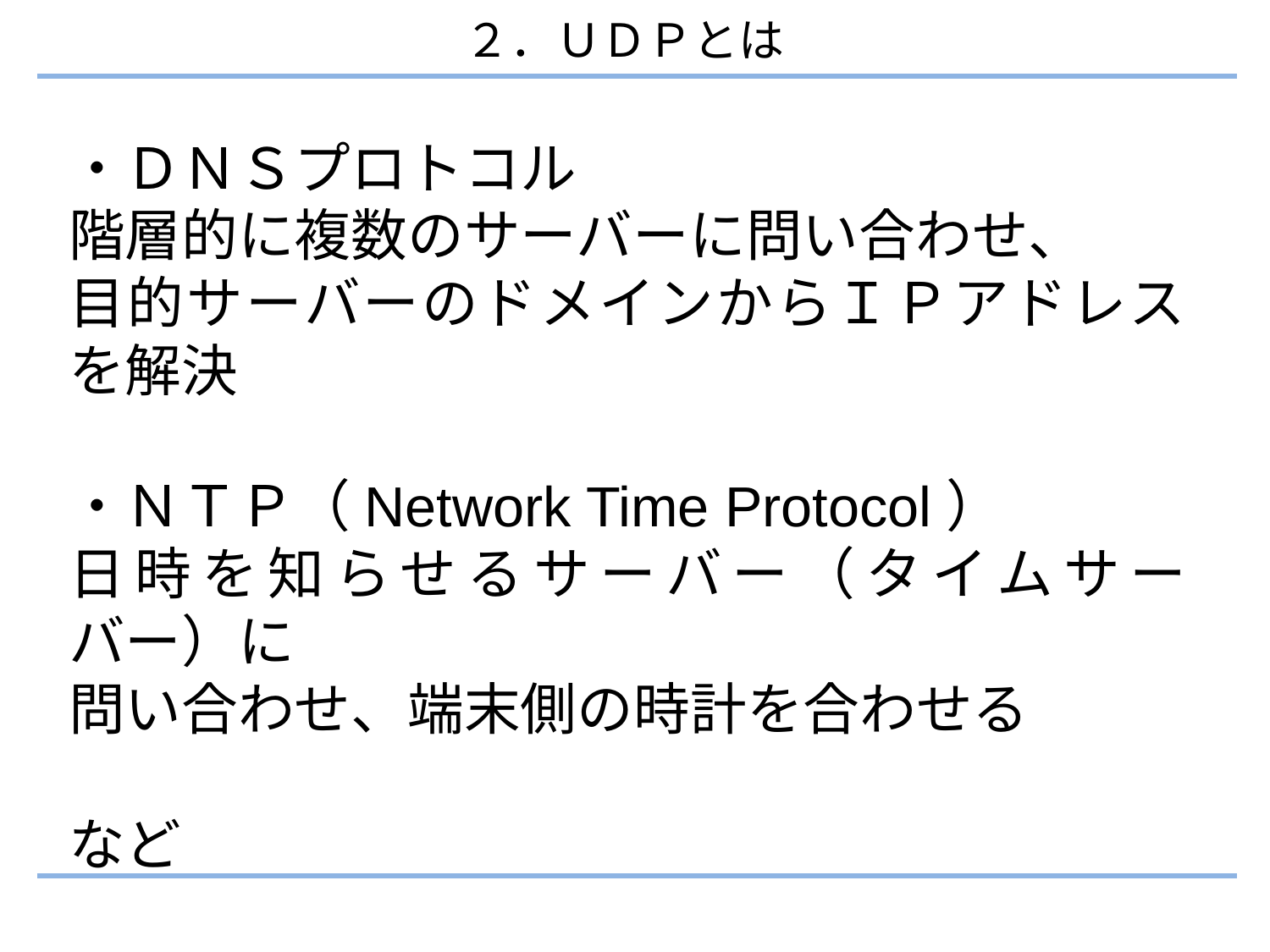

２．ＵＤＰとは
・ＤＮＳプロトコル
階層的に複数のサーバーに問い合わせ、
目的サーバーのドメインからＩＰアドレスを解決

・ＮＴＰ（Network Time Protocol）
日時を知らせるサーバー（タイムサーバー）に
問い合わせ、端末側の時計を合わせる

など